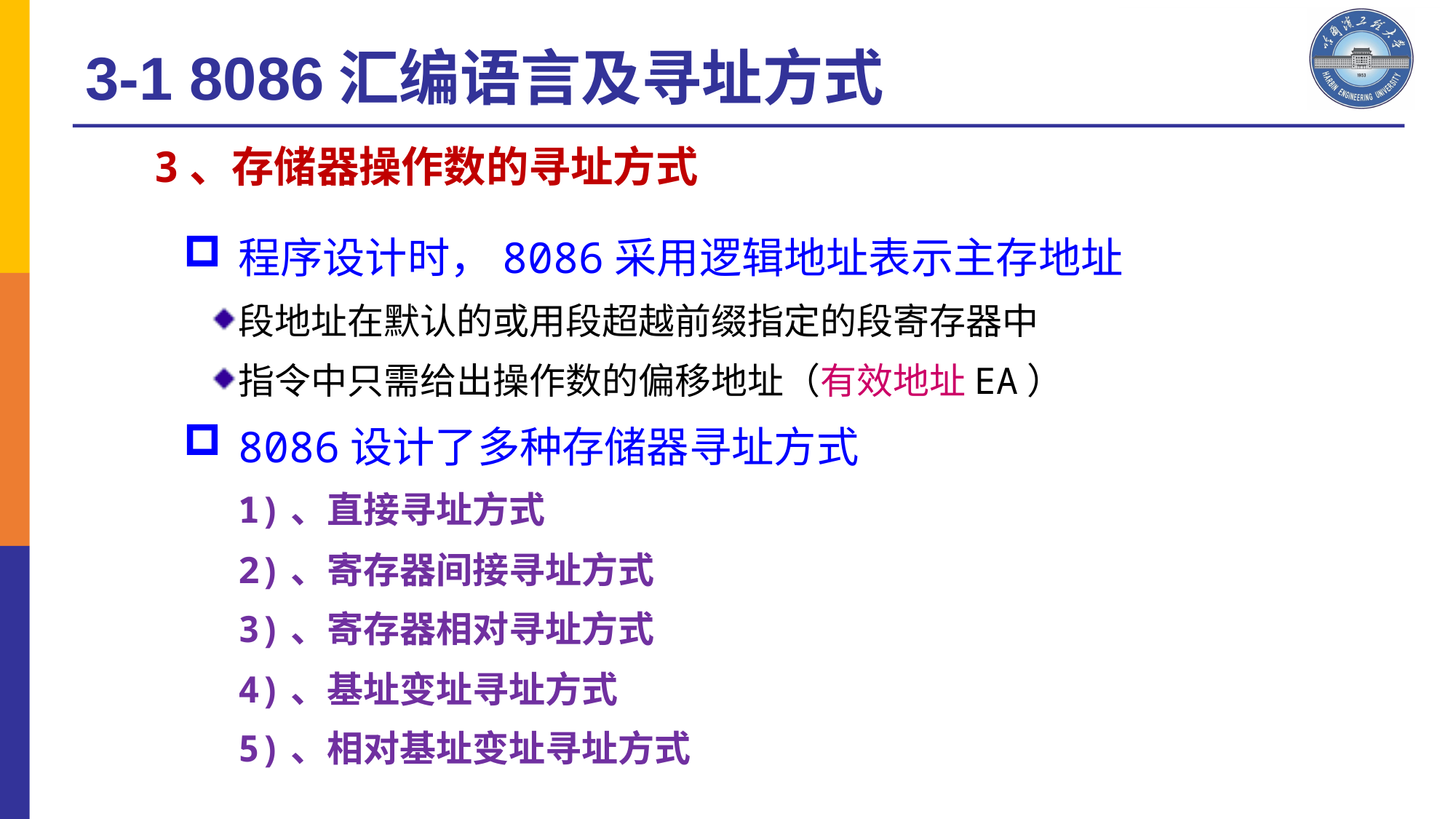

3-1 8086汇编语言及寻址方式
3、存储器操作数的寻址方式
程序设计时，8086采用逻辑地址表示主存地址
段地址在默认的或用段超越前缀指定的段寄存器中
指令中只需给出操作数的偏移地址（有效地址EA）
8086设计了多种存储器寻址方式
1)、直接寻址方式
2)、寄存器间接寻址方式
3)、寄存器相对寻址方式
4)、基址变址寻址方式
5)、相对基址变址寻址方式